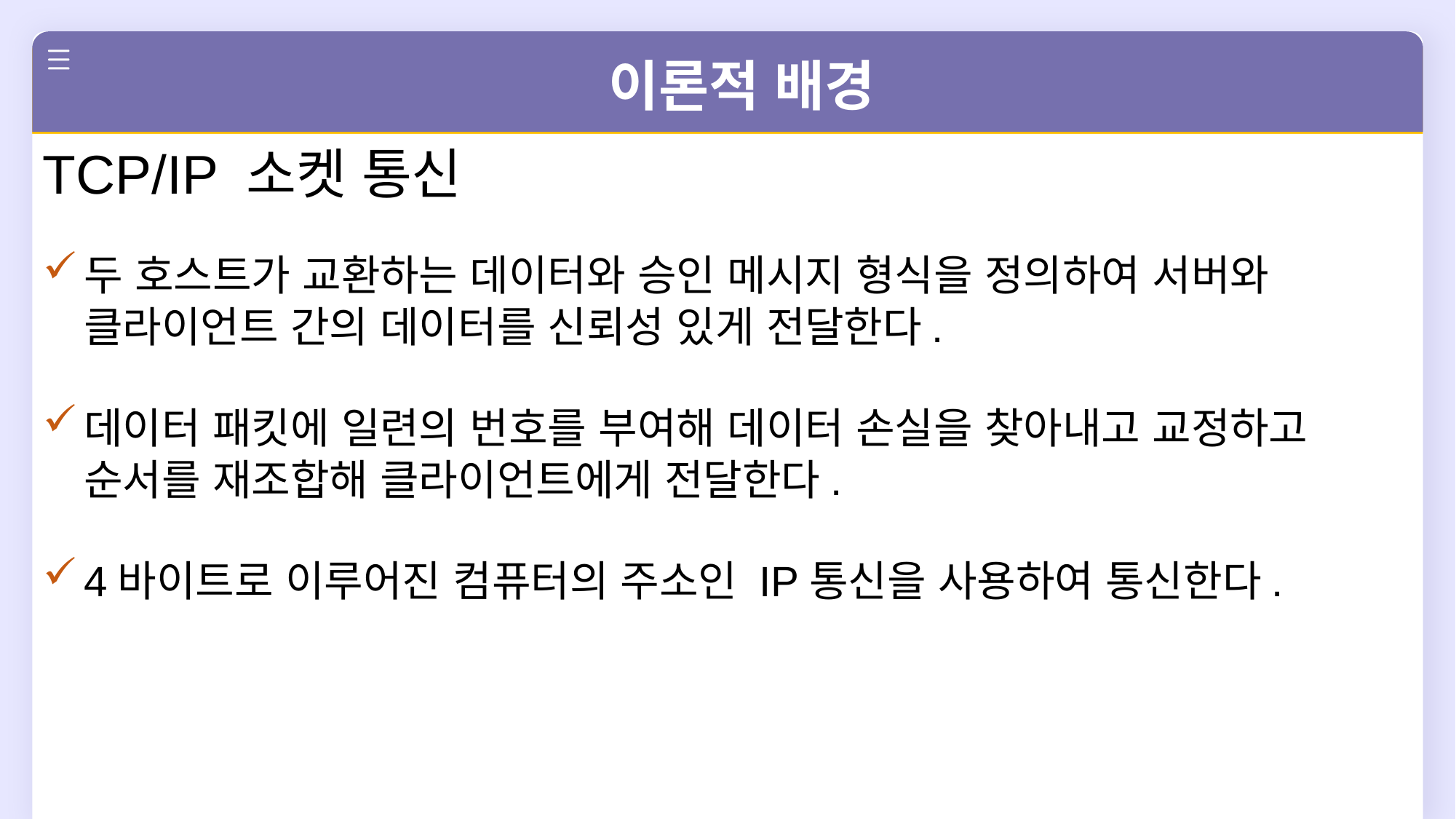

이론적 배경

TCP/IP 소켓 통신

두 호스트가 교환하는 데이터와 승인 메시지 형식을 정의하여 서버와 클라이언트 간의 데이터를 신뢰성 있게 전달한다.

데이터 패킷에 일련의 번호를 부여해 데이터 손실을 찾아내고 교정하고 순서를 재조합해 클라이언트에게 전달한다.

4바이트로 이루어진 컴퓨터의 주소인 IP통신을 사용하여 통신한다.